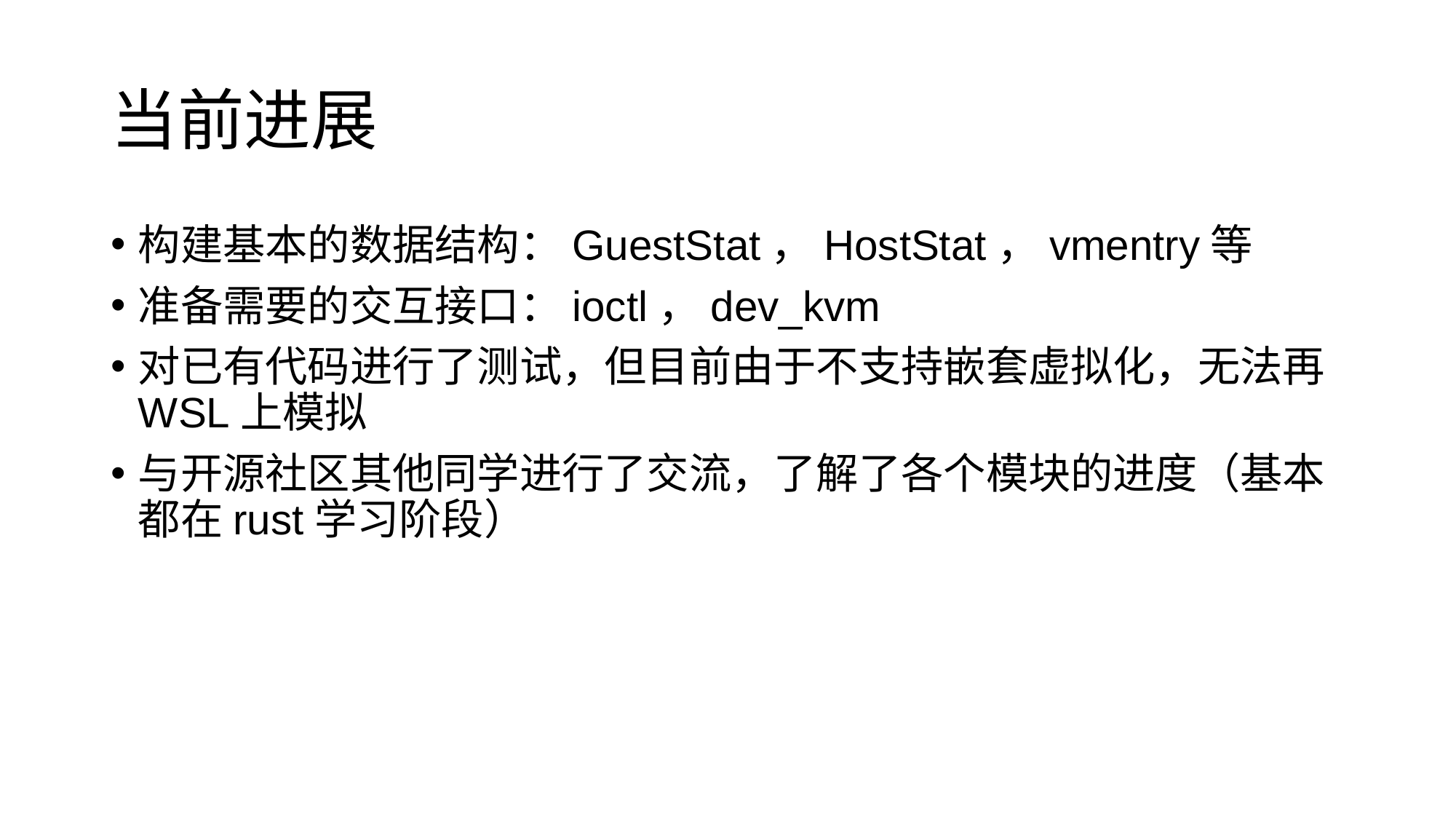

# 当前进展
构建基本的数据结构：GuestStat，HostStat，vmentry等
准备需要的交互接口：ioctl，dev_kvm
对已有代码进行了测试，但目前由于不支持嵌套虚拟化，无法再WSL上模拟
与开源社区其他同学进行了交流，了解了各个模块的进度（基本都在rust学习阶段）